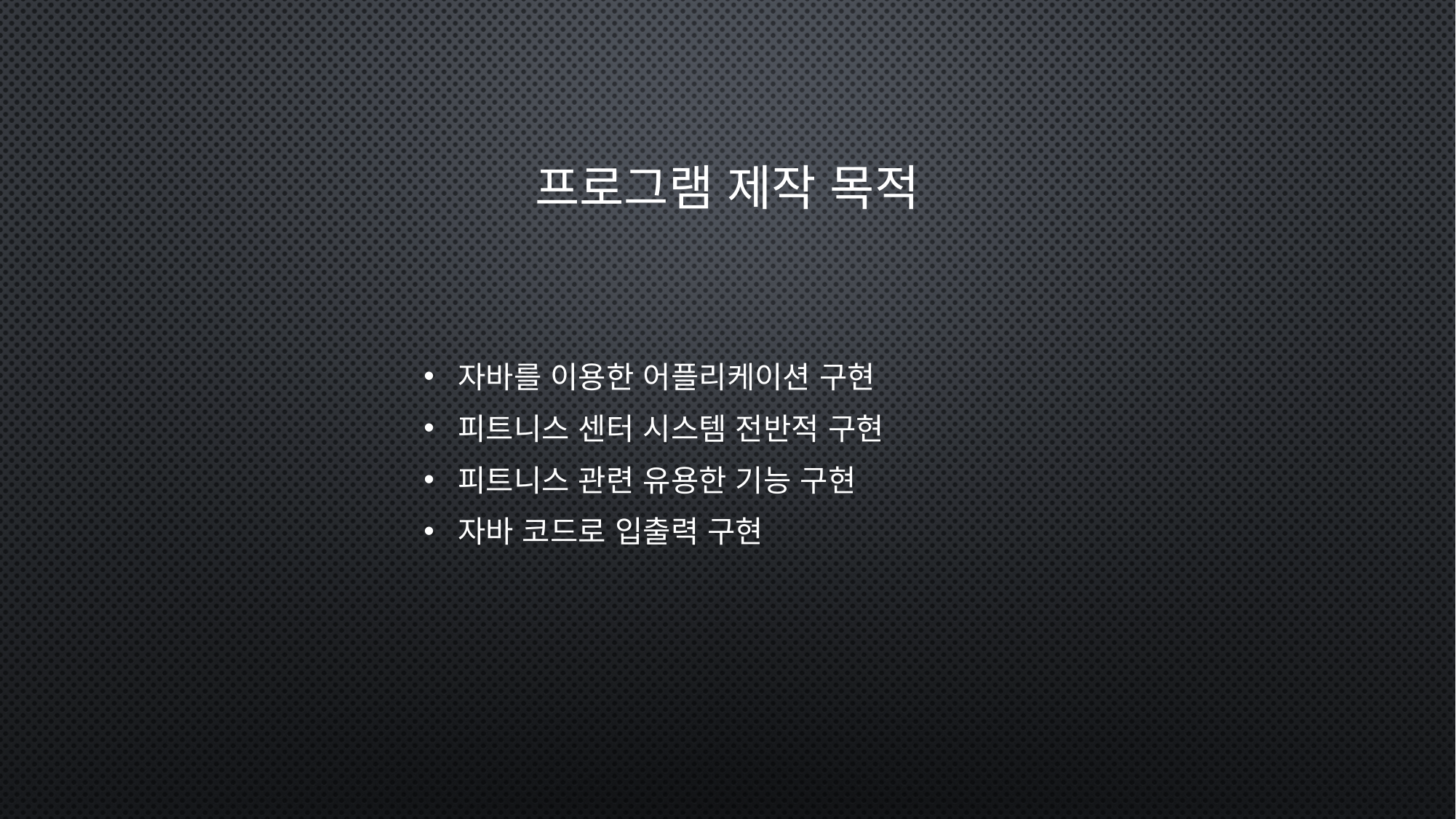

# 프로그램 제작 목적
자바를 이용한 어플리케이션 구현
피트니스 센터 시스템 전반적 구현
피트니스 관련 유용한 기능 구현
자바 코드로 입출력 구현